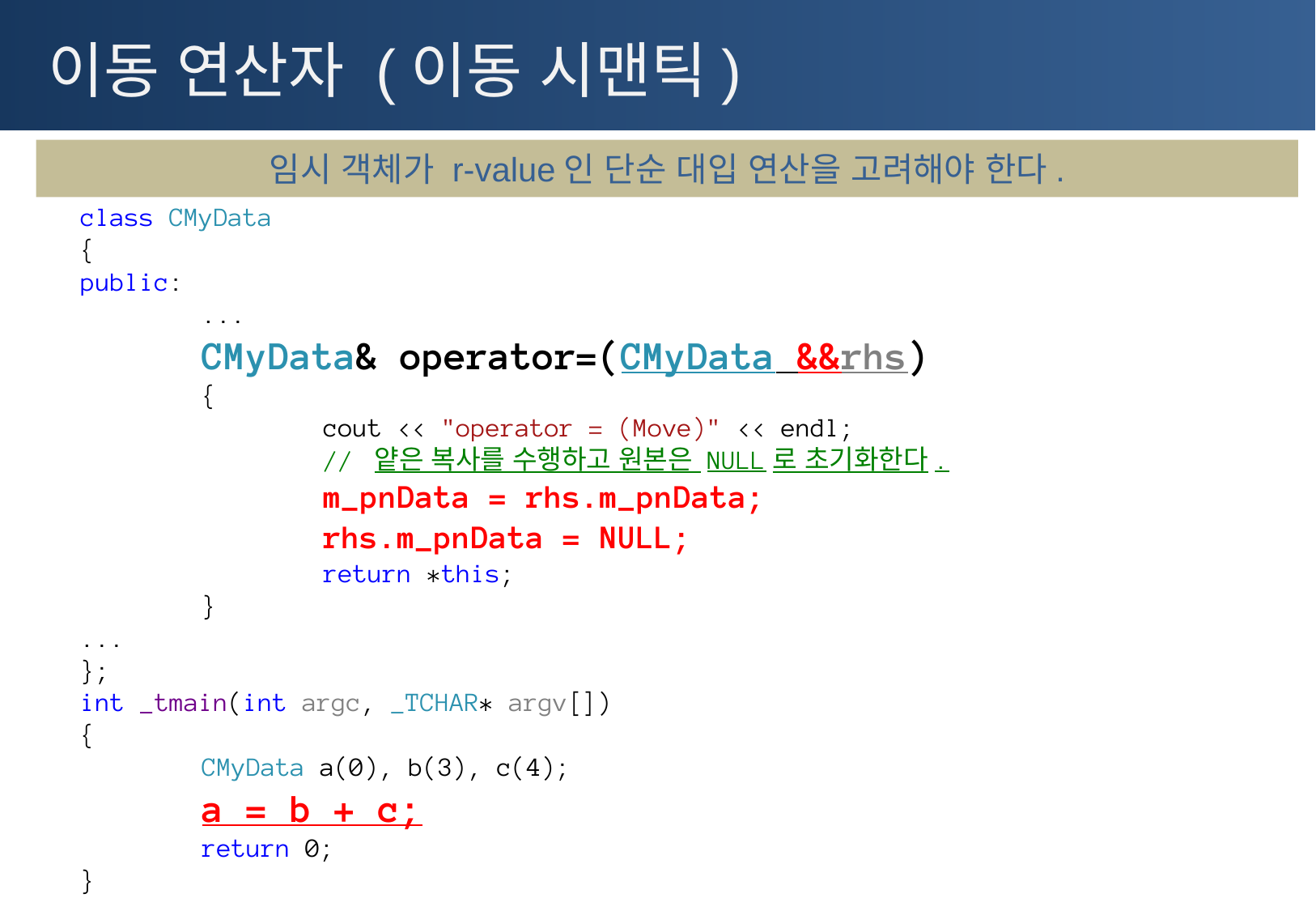

# 이동 연산자 (이동 시맨틱)
임시 객체가 r-value인 단순 대입 연산을 고려해야 한다.
class CMyData
{
public:
	...
	CMyData& operator=(CMyData &&rhs)
	{
		cout << "operator = (Move)" << endl;
		// 얕은 복사를 수행하고 원본은 NULL로 초기화한다.
		m_pnData = rhs.m_pnData;
		rhs.m_pnData = NULL;
		return *this;
	}
...
};
int _tmain(int argc, _TCHAR* argv[])
{
	CMyData a(0), b(3), c(4);
	a = b + c;
	return 0;
}